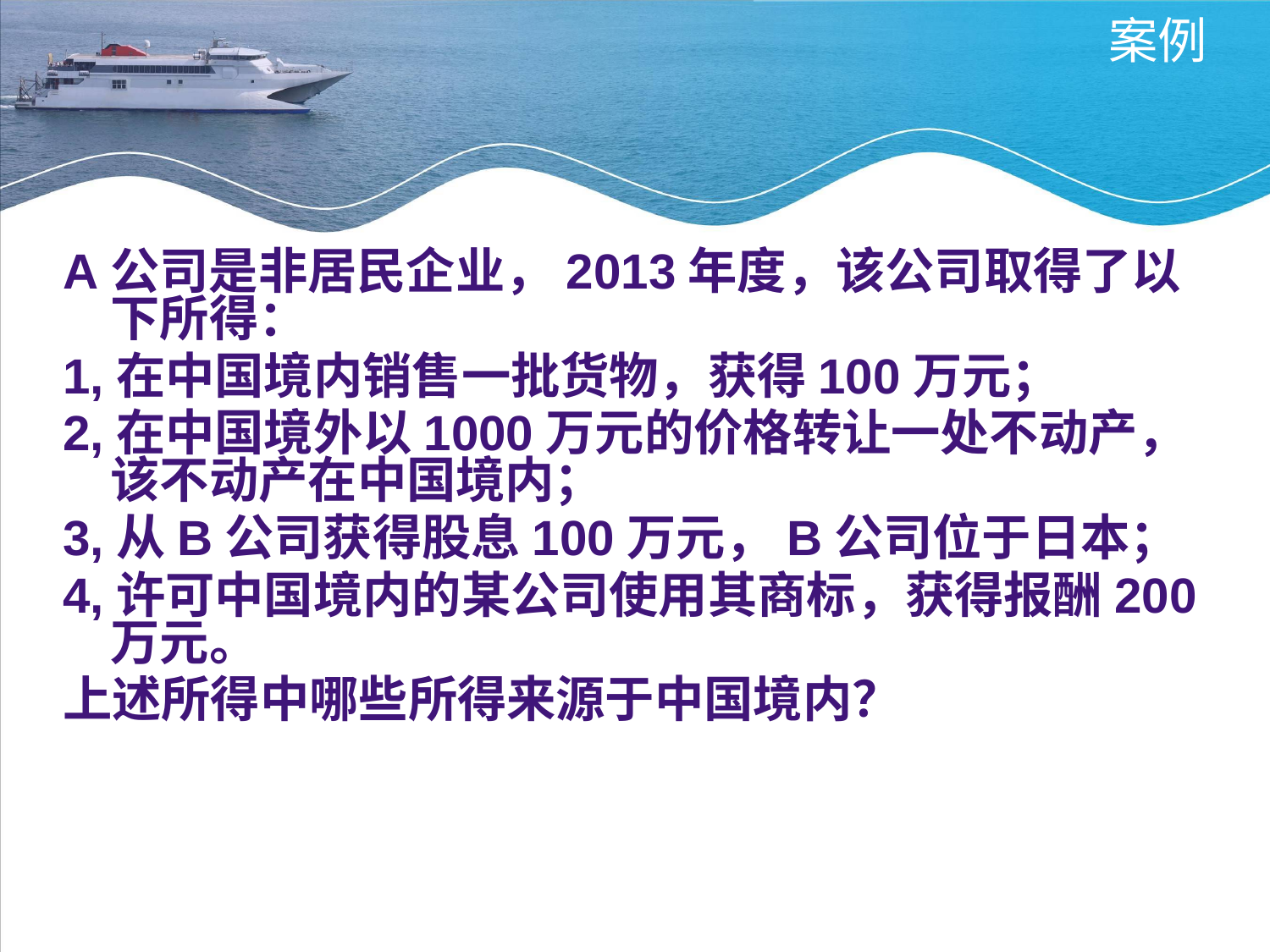

# 案例
A公司是非居民企业，2013年度，该公司取得了以下所得：
1,在中国境内销售一批货物，获得100万元；
2,在中国境外以1000万元的价格转让一处不动产，该不动产在中国境内；
3,从B公司获得股息100万元，B公司位于日本；
4,许可中国境内的某公司使用其商标，获得报酬200万元。
上述所得中哪些所得来源于中国境内？